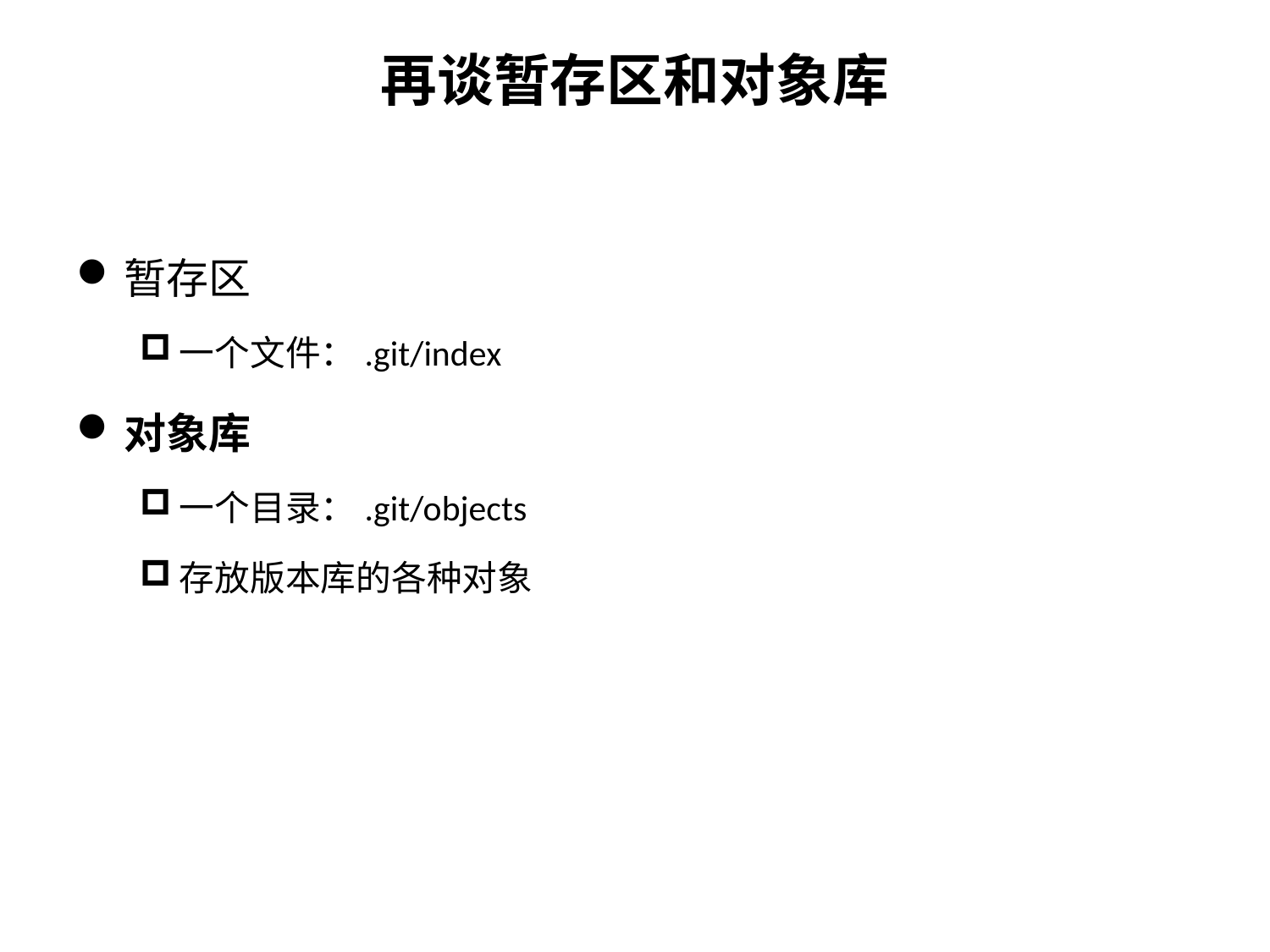

再谈暂存区和对象库
暂存区
一个文件：.git/index
对象库
一个目录：.git/objects
存放版本库的各种对象